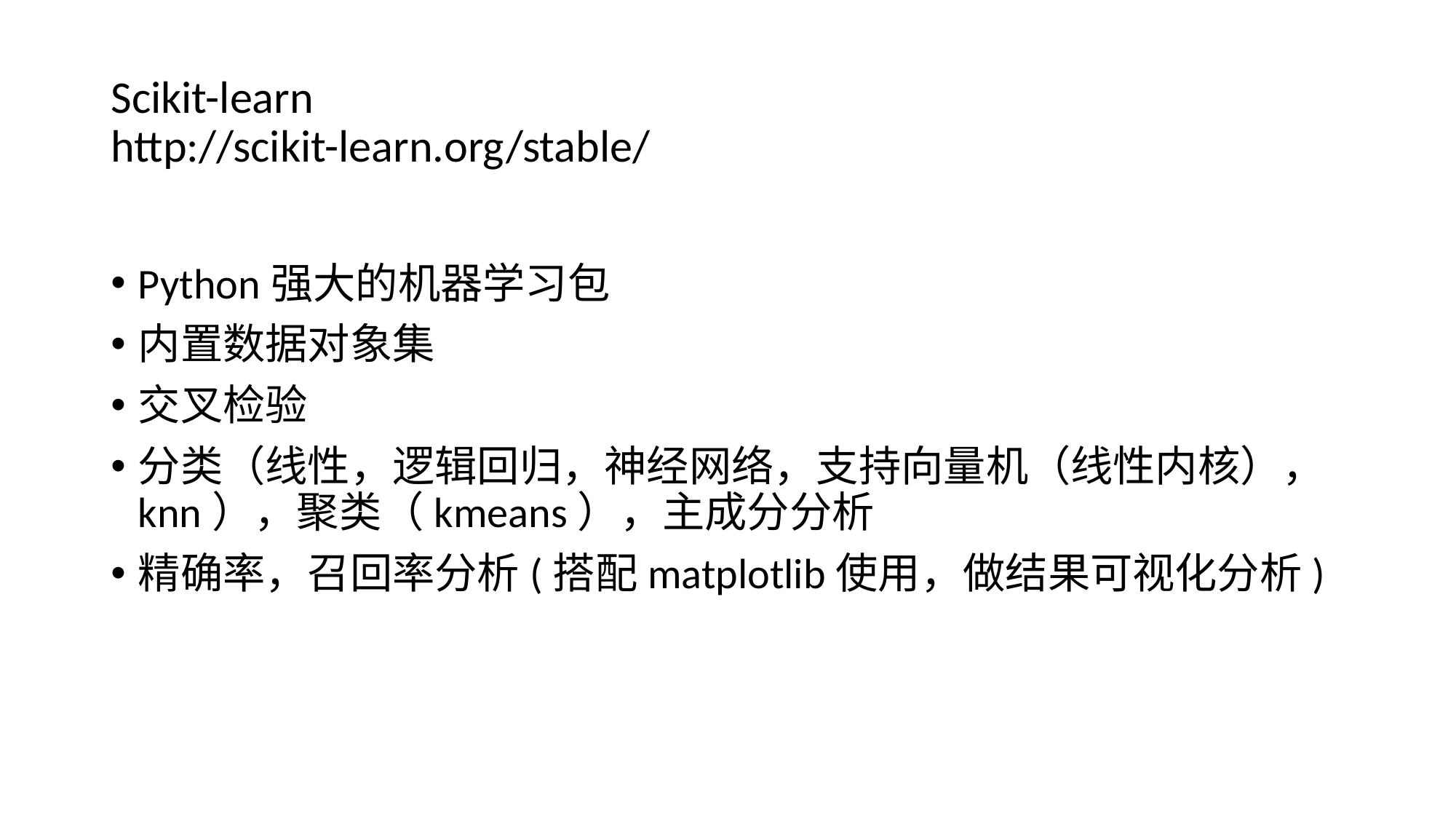

# Scikit-learn http://scikit-learn.org/stable/
Python强大的机器学习包
内置数据对象集
交叉检验
分类（线性，逻辑回归，神经网络，支持向量机（线性内核），knn），聚类（kmeans），主成分分析
精确率，召回率分析(搭配matplotlib使用，做结果可视化分析)